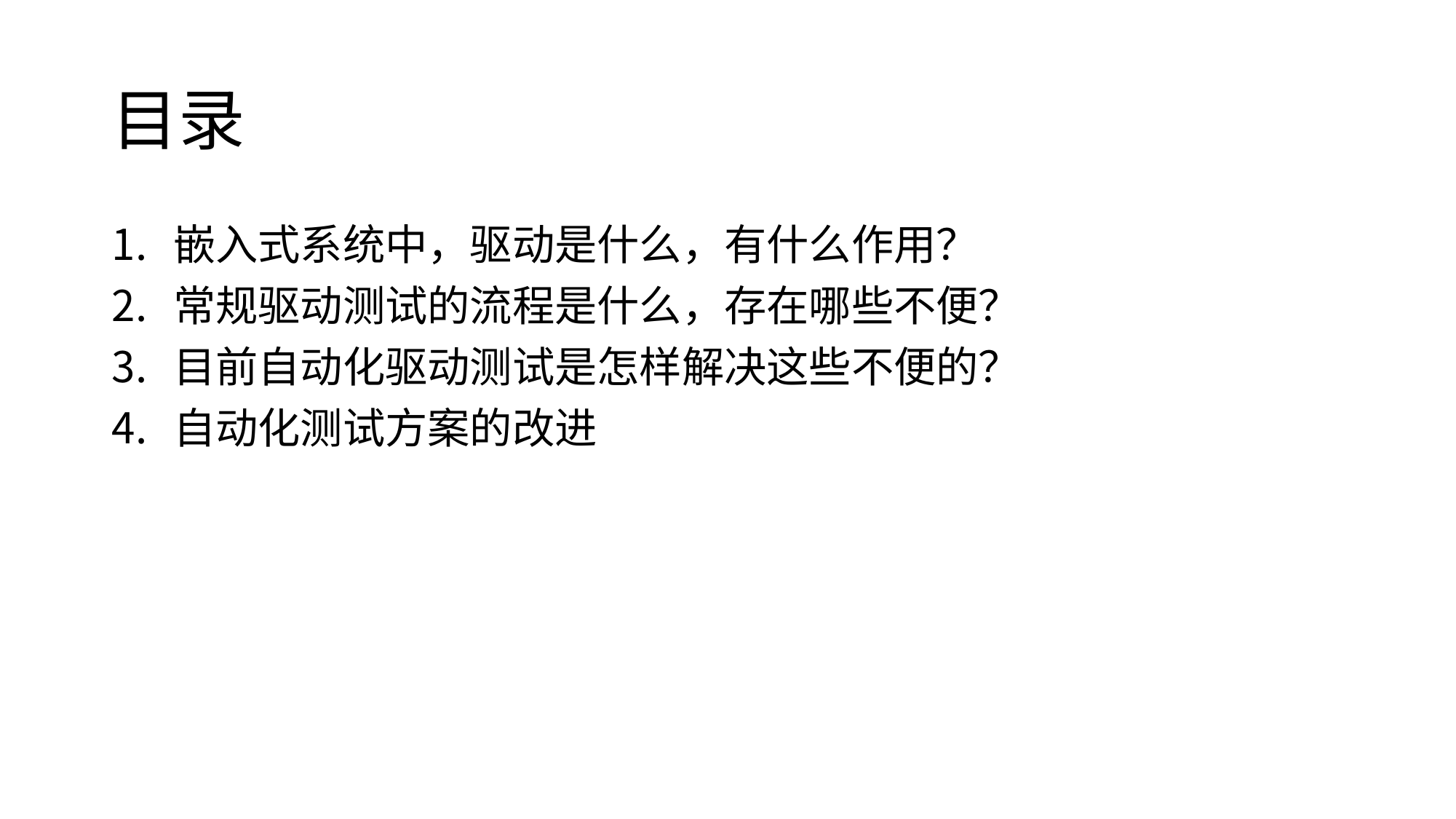

# 目录
嵌入式系统中，驱动是什么，有什么作用？
常规驱动测试的流程是什么，存在哪些不便？
目前自动化驱动测试是怎样解决这些不便的？
自动化测试方案的改进